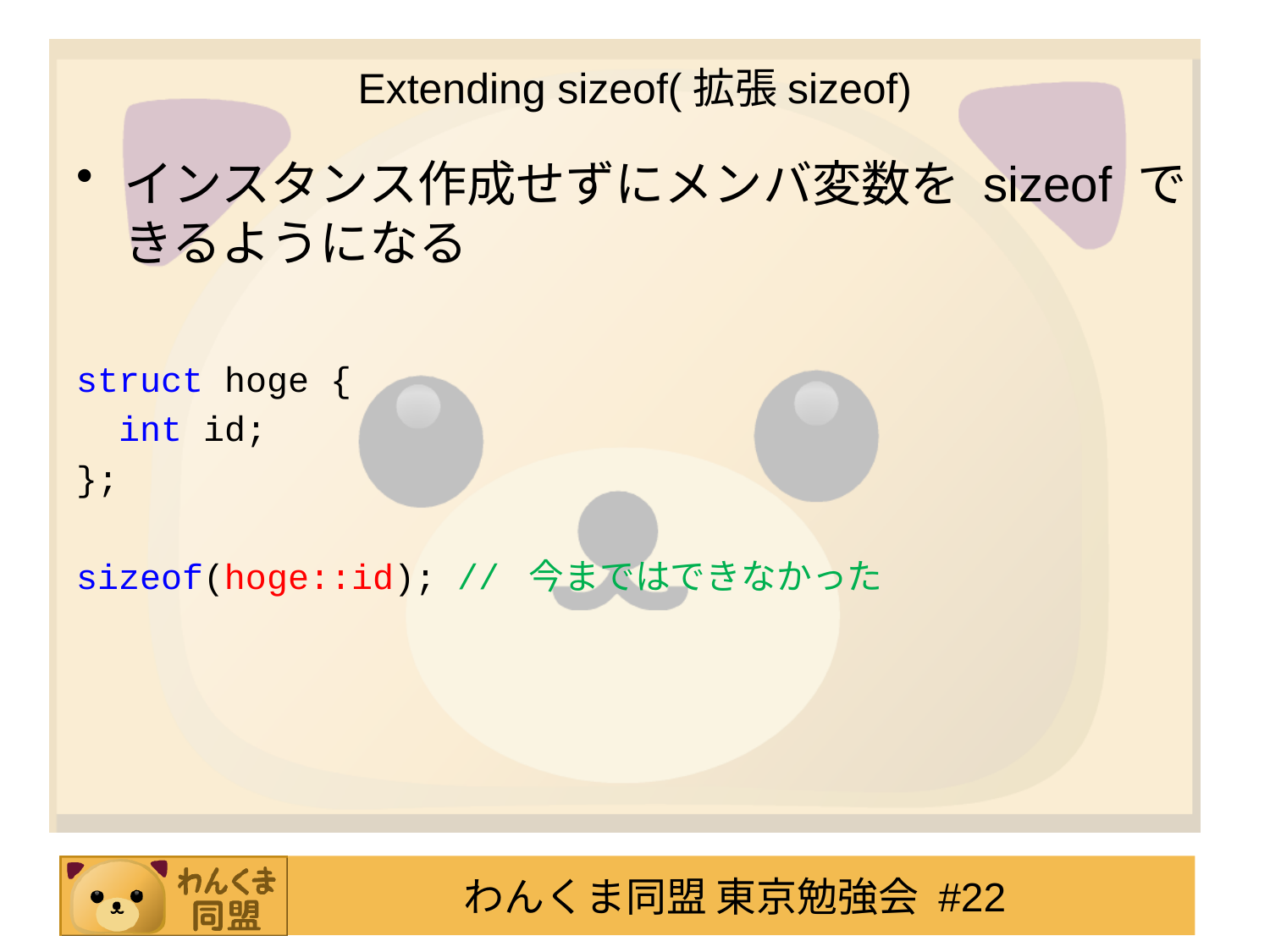

# Extending sizeof(拡張sizeof)
インスタンス作成せずにメンバ変数を sizeof できるようになる

struct hoge {
  int id;
};

sizeof(hoge::id); // 今まではできなかった